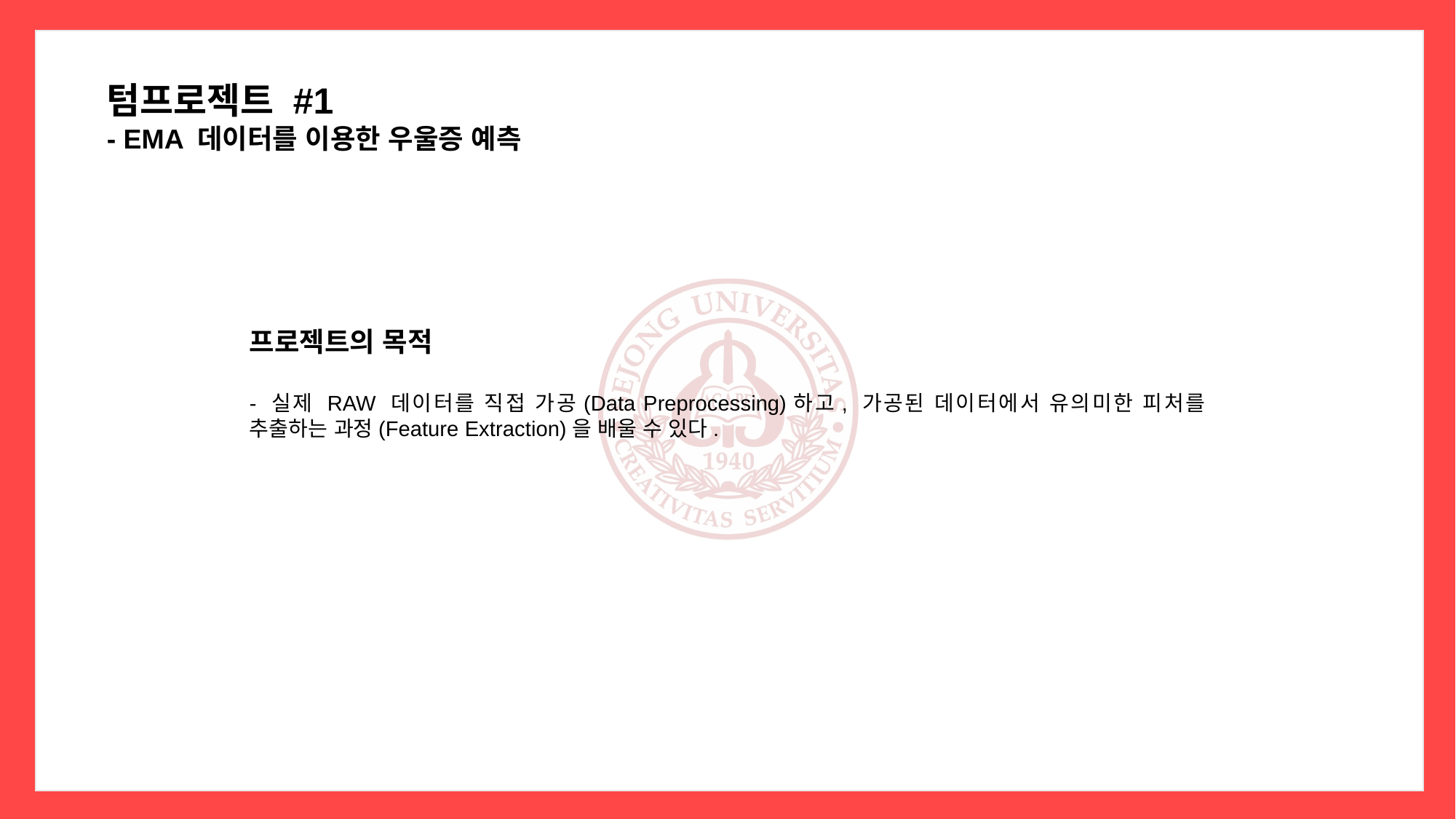

텀프로젝트 #1
- EMA 데이터를 이용한 우울증 예측

프로젝트의 목적

- 실제 RAW 데이터를 직접 가공(Data Preprocessing)하고, 가공된 데이터에서 유의미한 피처를 추출하는 과정(Feature Extraction)을 배울 수 있다.